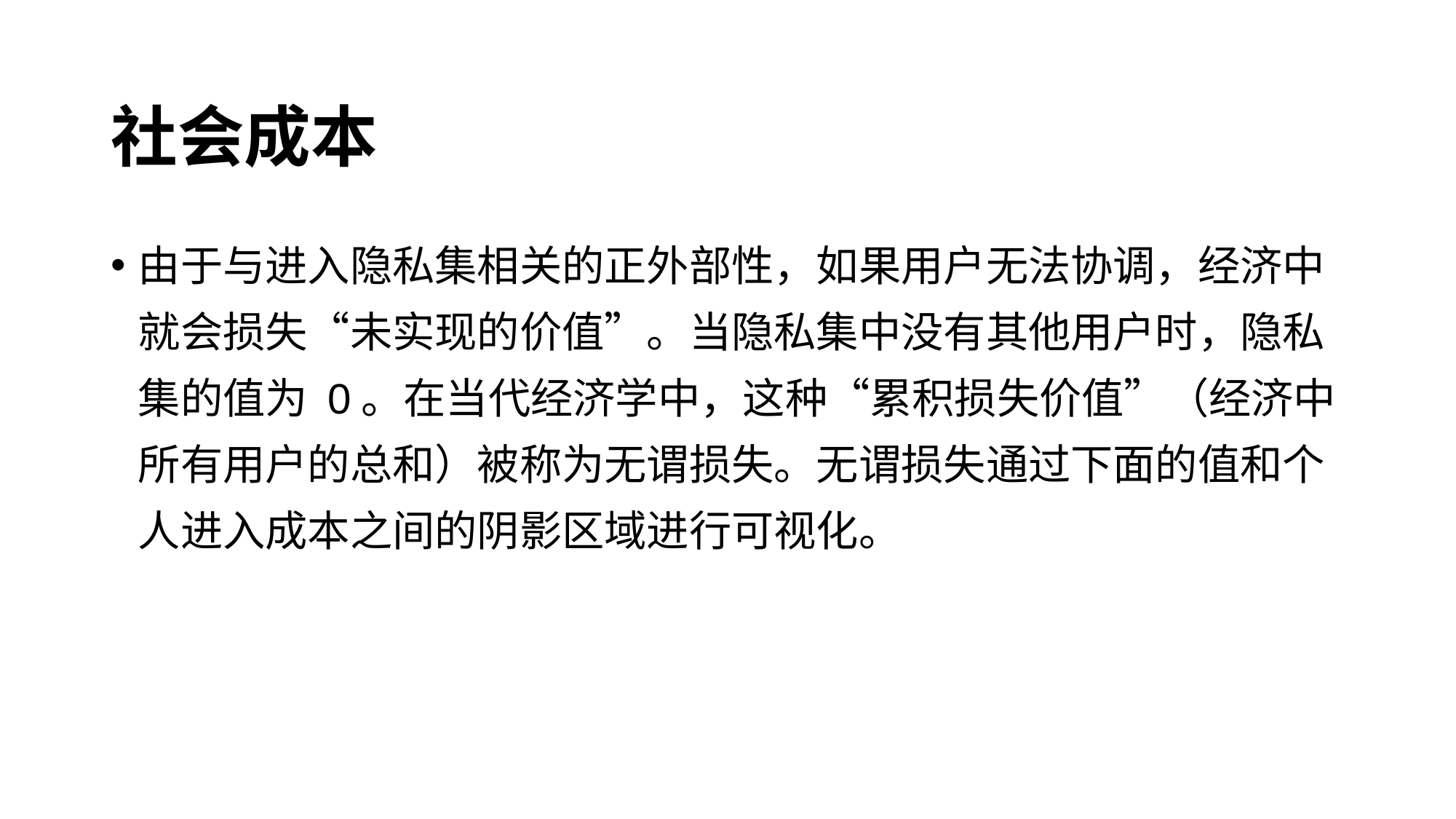

# 社会成本
由于与进入隐私集相关的正外部性，如果用户无法协调，经济中就会损失“未实现的价值”。当隐私集中没有其他用户时，隐私集的值为 0。在当代经济学中，这种“累积损失价值”（经济中所有用户的总和）被称为无谓损失。无谓损失通过下面的值和个人进入成本之间的阴影区域进行可视化。